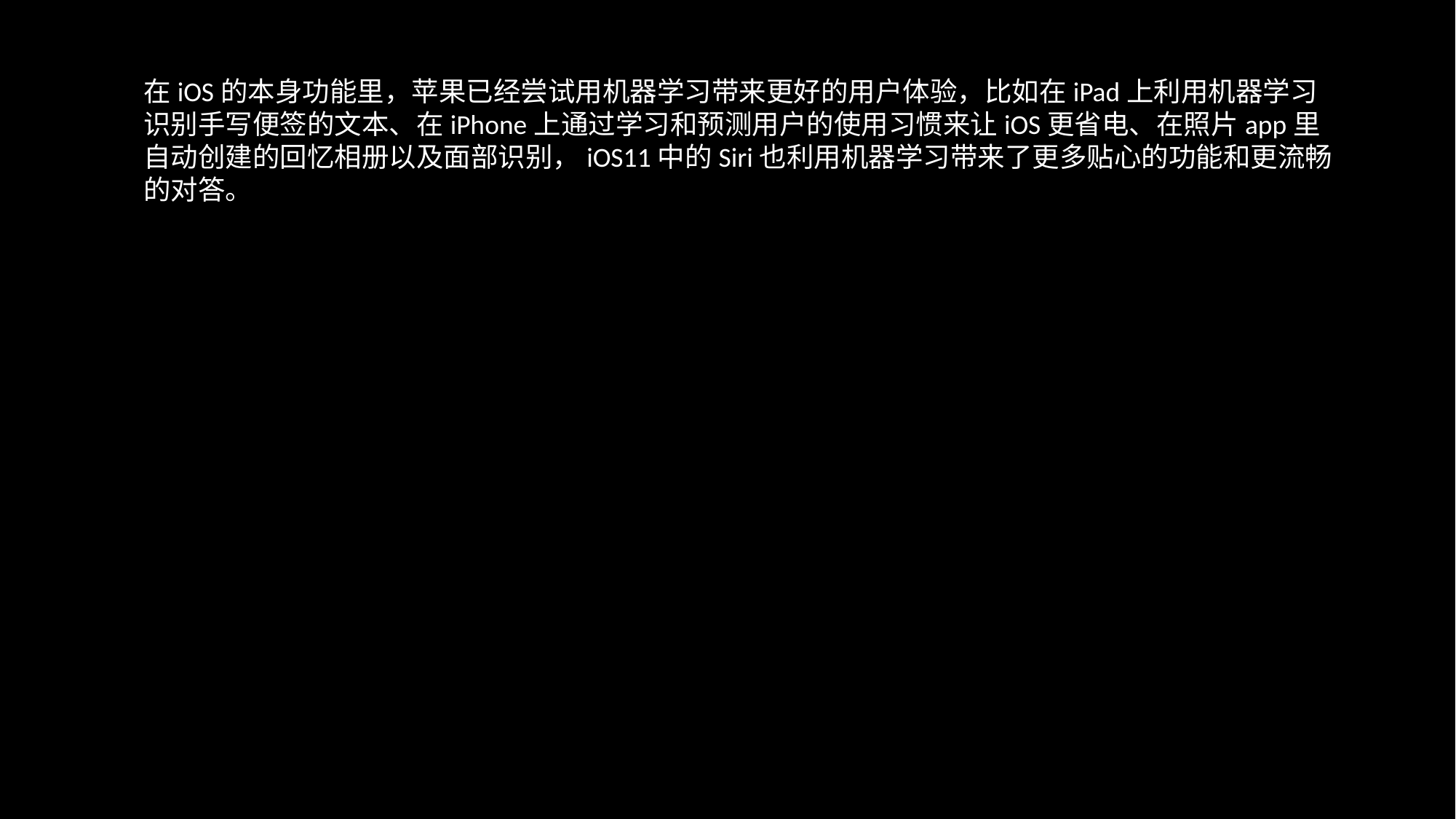

在iOS的本身功能里，苹果已经尝试用机器学习带来更好的用户体验，比如在iPad上利用机器学习识别手写便签的文本、在iPhone上通过学习和预测用户的使用习惯来让iOS更省电、在照片app里自动创建的回忆相册以及面部识别，iOS11中的Siri也利用机器学习带来了更多贴心的功能和更流畅的对答。